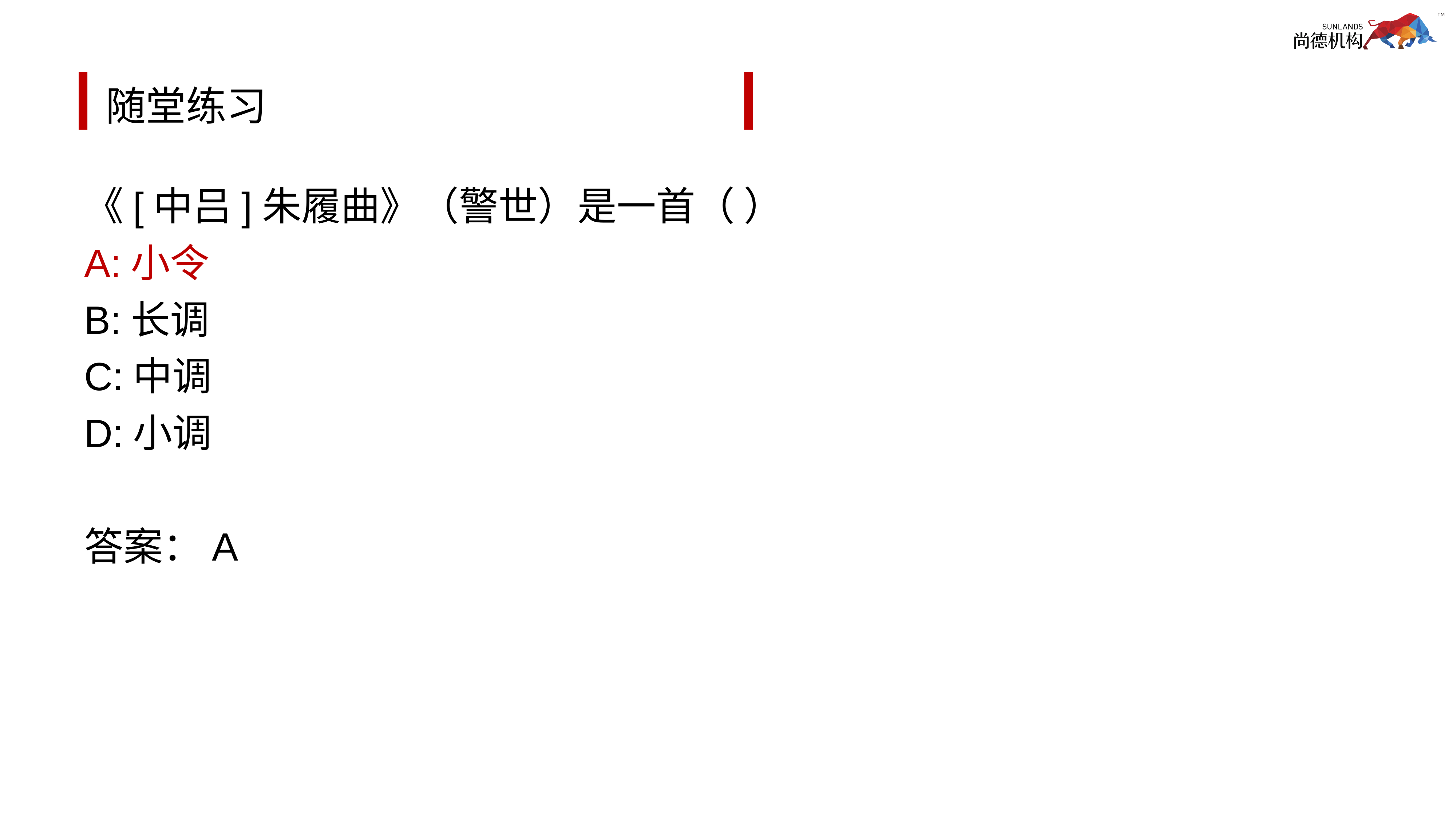

# 随堂练习
《[中吕]朱履曲》（警世）是一首（ ）
A:小令
B:长调
C:中调
D:小调

答案：A